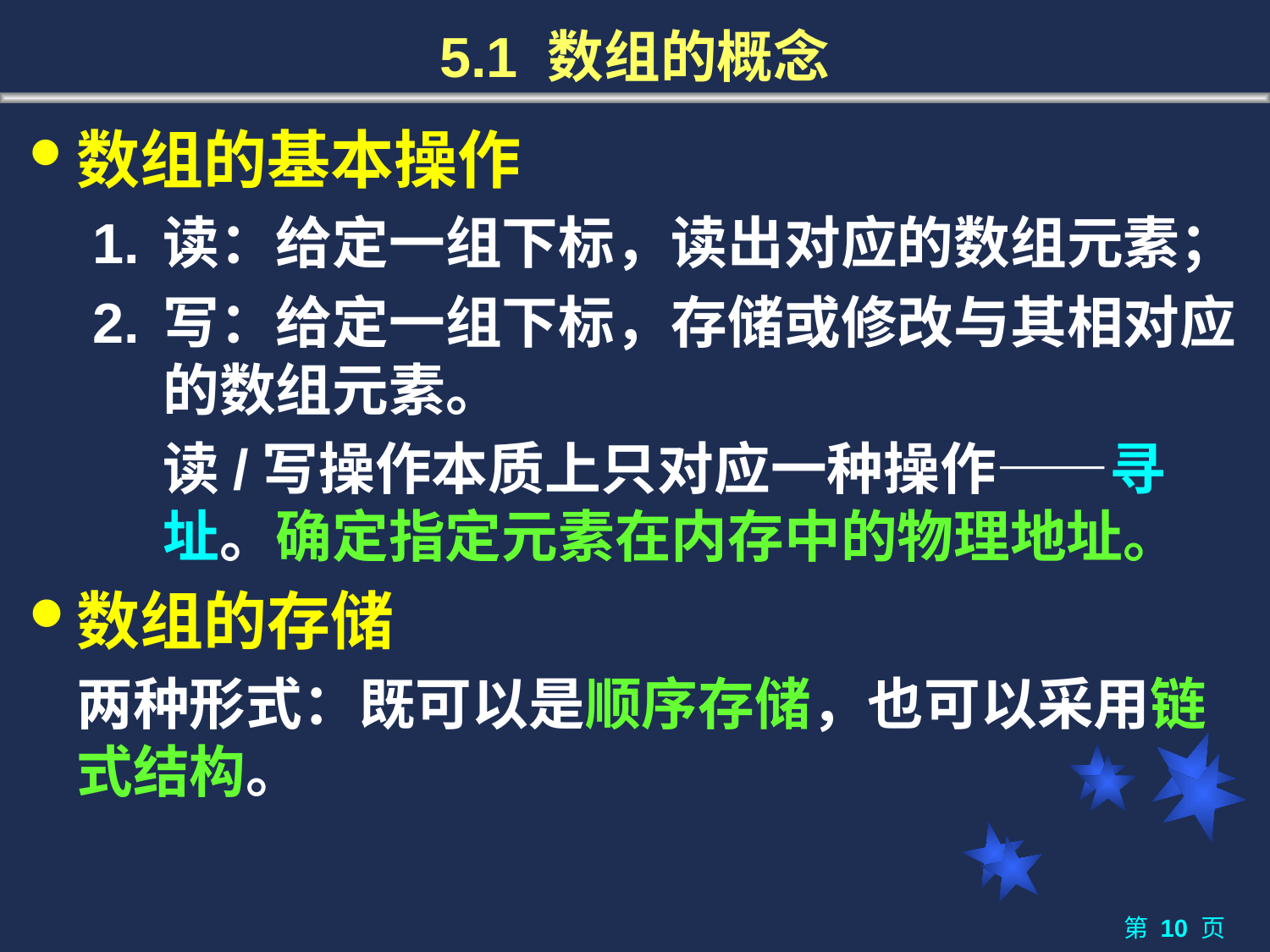

# 5.1 数组的概念
数组的基本操作
1. 	读：给定一组下标，读出对应的数组元素；
2. 	写：给定一组下标，存储或修改与其相对应的数组元素。
	读/写操作本质上只对应一种操作——寻址。确定指定元素在内存中的物理地址。
数组的存储
	两种形式：既可以是顺序存储，也可以采用链式结构。
第 10 页